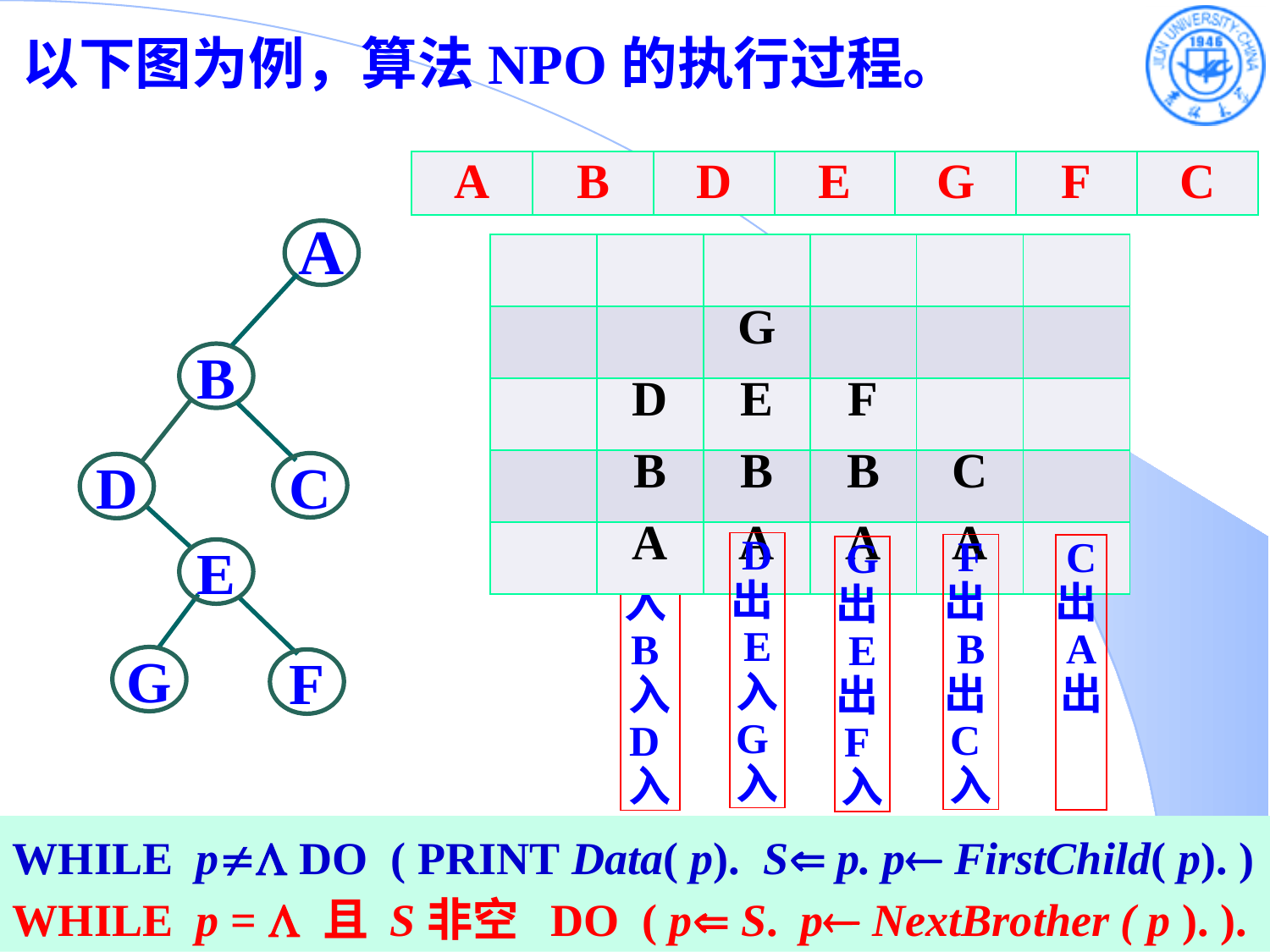

以下图为例，算法NPO的执行过程。
| A | B | D | E | G | F | C |
| --- | --- | --- | --- | --- | --- | --- |
A

B

C
D

E

G
F
|  |  |  |  |  |  |
| --- | --- | --- | --- | --- | --- |
|  |  | G |  |  |  |
|  | D | E | F |  |  |
|  | B | B | B | C |  |
|  | A | A | A | A |  |
D
出E
入
G入
F
出B
出C入
C
出A
出

A
入B入
D入
G
出E
出F入
WHILE  p≠Λ DO  ( PRINT Data( p).  S⇐ p. p← FirstChild( p). )
WHILE  p = Λ 且 S非空  DO  ( p⇐ S.  p← NextBrother ( p ). ).